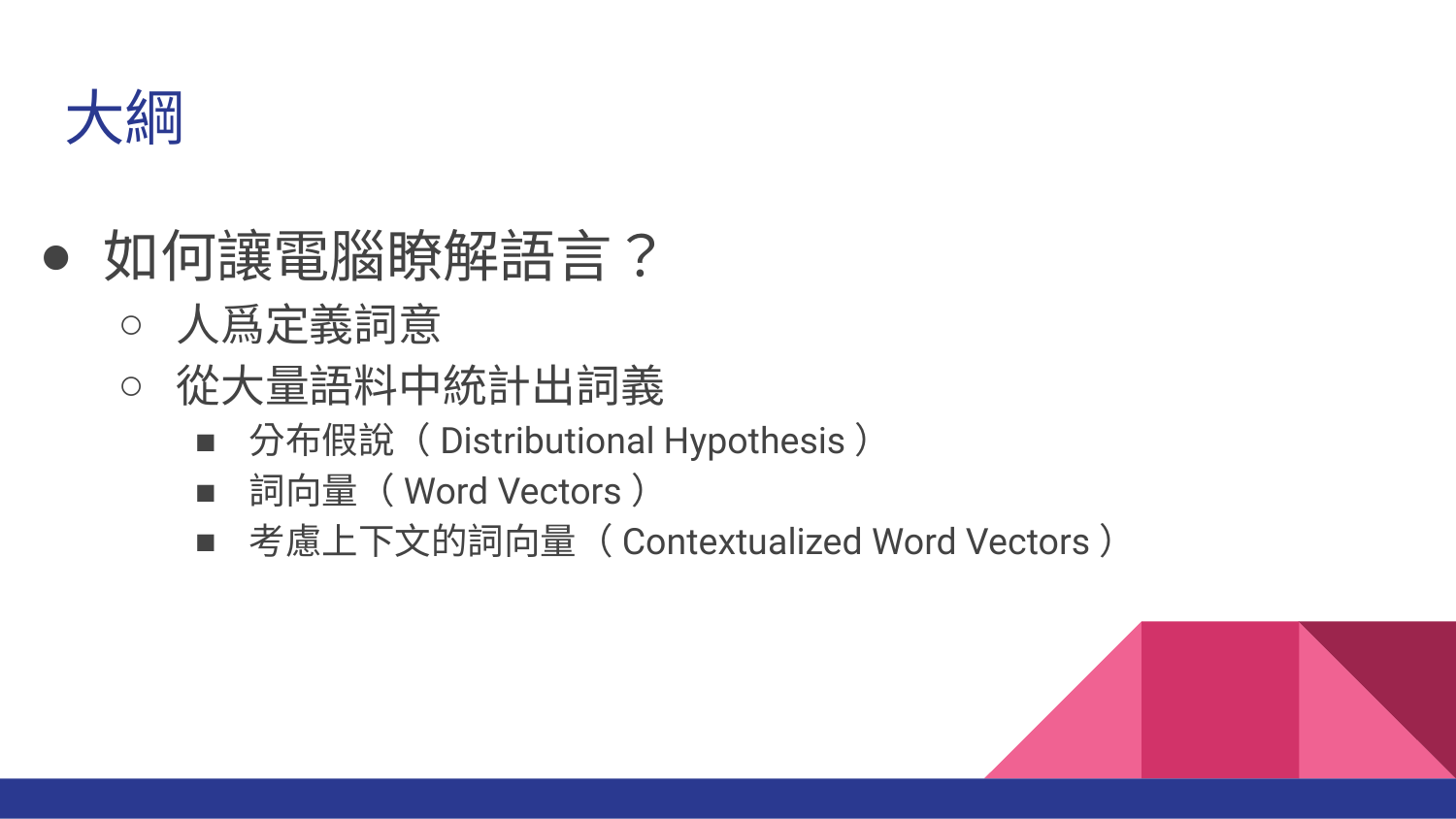

# 大綱
如何讓電腦瞭解語言？
人爲定義詞意
從大量語料中統計出詞義
分布假說（Distributional Hypothesis）
詞向量（Word Vectors）
考慮上下文的詞向量（Contextualized Word Vectors）